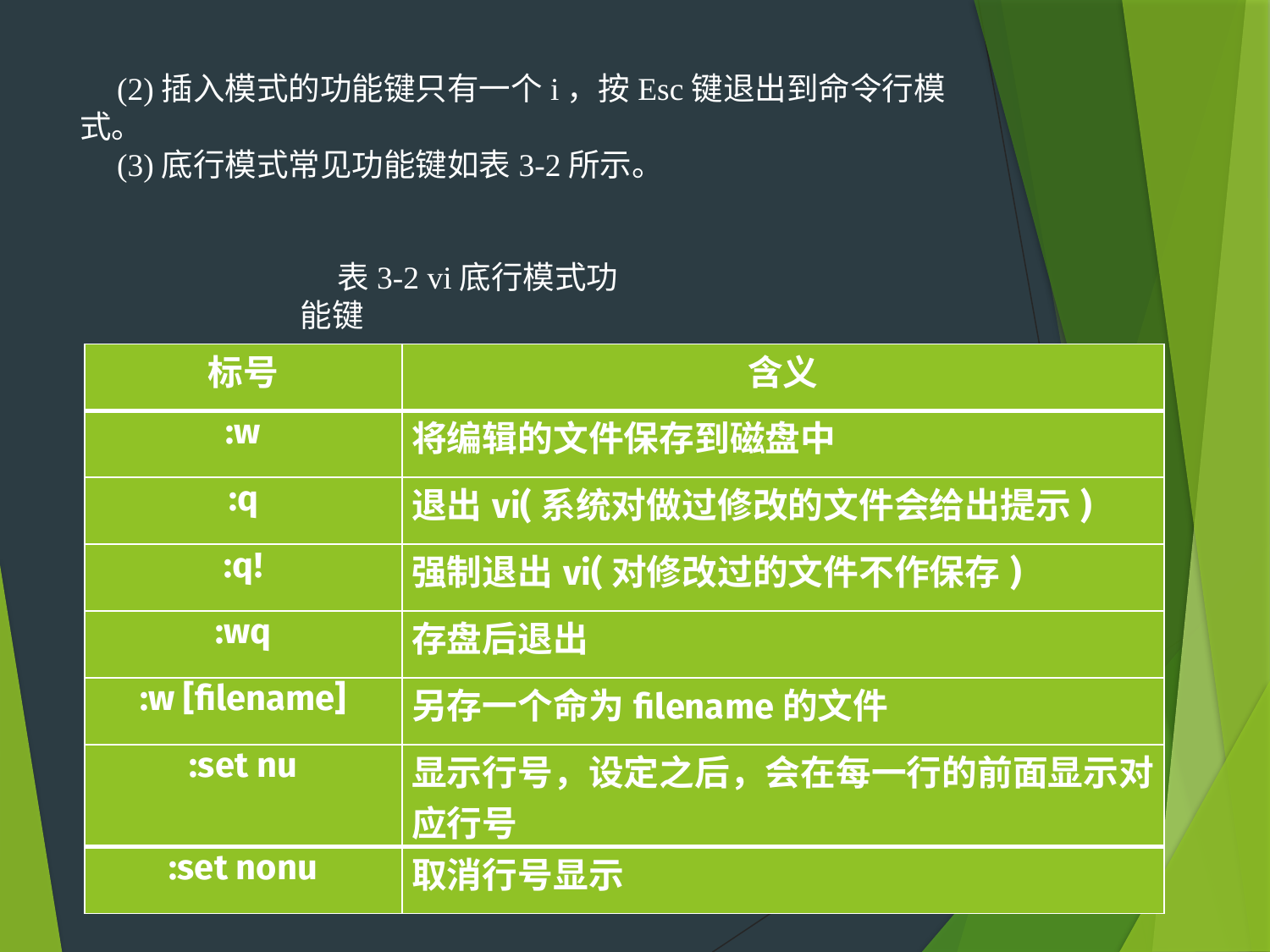

(2)插入模式的功能键只有一个i，按Esc键退出到命令行模式。
(3)底行模式常见功能键如表3-2所示。

#
表3-2 vi底行模式功能键
| 标号 | 含义 |
| --- | --- |
| :w | 将编辑的文件保存到磁盘中 |
| :q | 退出vi(系统对做过修改的文件会给出提示) |
| :q! | 强制退出vi(对修改过的文件不作保存) |
| :wq | 存盘后退出 |
| :w [filename] | 另存一个命为filename的文件 |
| :set nu | 显示行号，设定之后，会在每一行的前面显示对应行号 |
| :set nonu | 取消行号显示 |